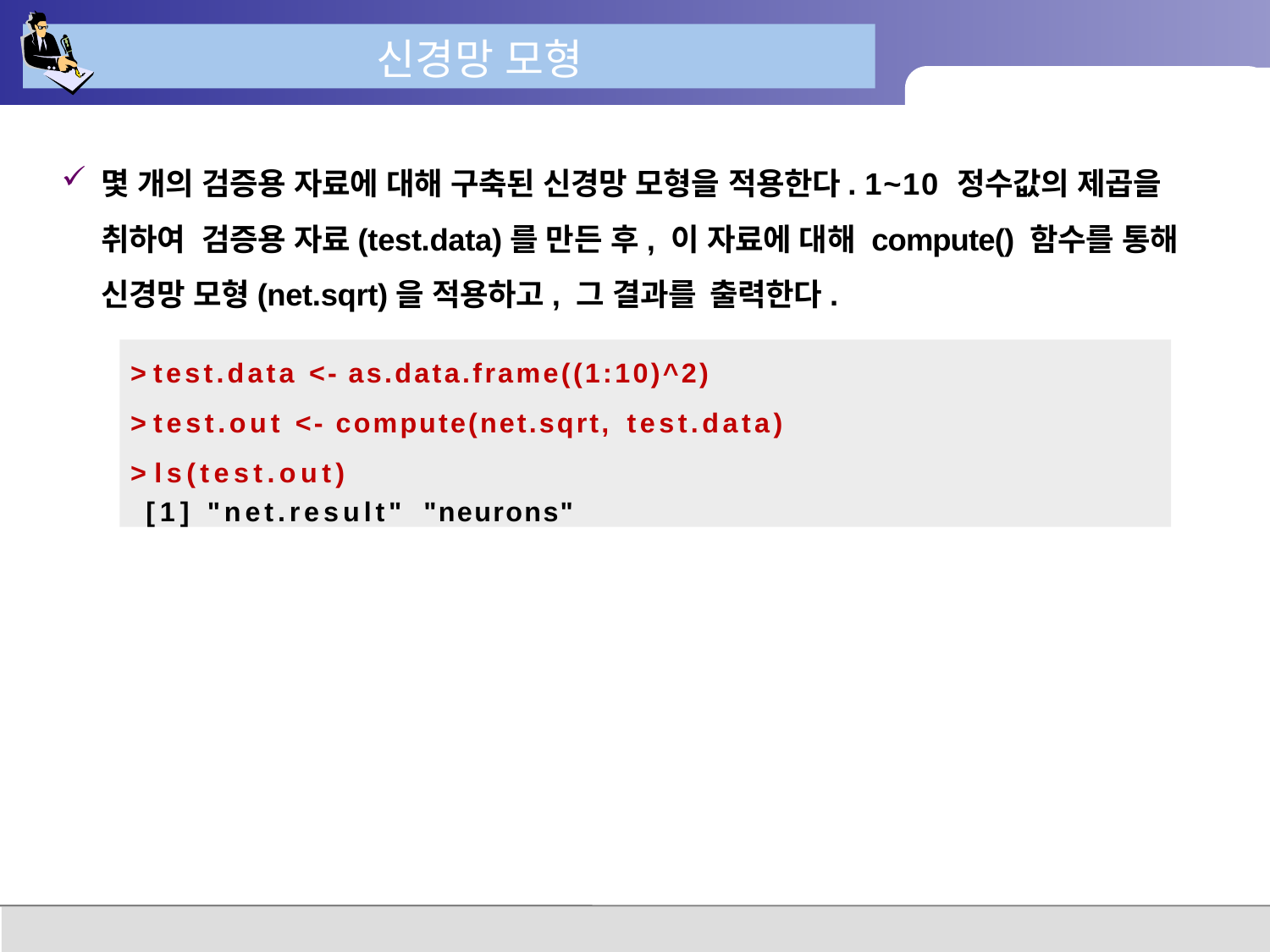

# 신경망 모형
몇 개의 검증용 자료에 대해 구축된 신경망 모형을 적용한다. 1~10 정수값의 제곱을 취하여  검증용 자료(test.data)를 만든 후, 이 자료에 대해 compute() 함수를 통해 신경망 모형(net.sqrt)을 적용하고, 그 결과를 출력한다.
> test.data <- as.data.frame((1:10)^2)
> test.out <- compute(net.sqrt, test.data)
> ls(test.out)
[1] "net.result" "neurons"